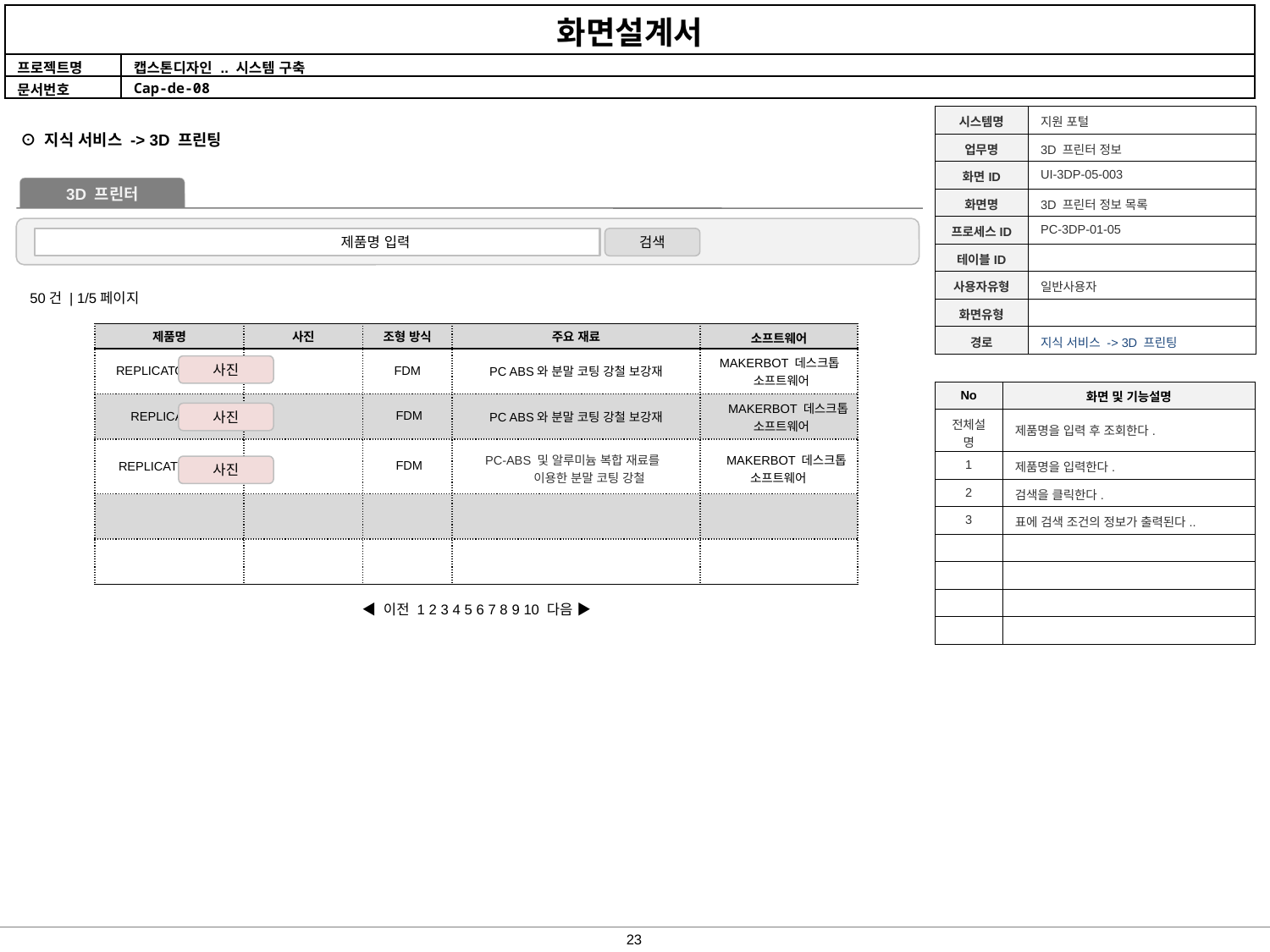

| 시스템명 | 지원 포털 |
| --- | --- |
| 업무명 | 3D 프린터 정보 |
| 화면ID | UI-3DP-05-003 |
| 화면명 | 3D 프린터 정보 목록 |
| 프로세스ID | PC-3DP-01-05 |
| 테이블ID |  |
| 사용자유형 | 일반사용자 |
| 화면유형 |  |
| 경로 | 지식 서비스 -> 3D 프린팅 |
⊙ 지식 서비스 -> 3D 프린팅
3D 프린터

검색
제품명 입력
50건 | 1/5페이지
| 제품명 | 사진 | 조형 방식 | 주요 재료 | 소프트웨어 |
| --- | --- | --- | --- | --- |
| REPLICATOR MINI |  | FDM | PC ABS와 분말 코팅 강철 보강재 | MAKERBOT 데스크톱 소프트웨어 |
| REPLICATOR |  | FDM | PC ABS와 분말 코팅 강철 보강재 | MAKERBOT 데스크톱 소프트웨어 |
| REPLICATOR Z18 |  | FDM | PC-ABS 및 알루미늄 복합 재료를 이용한 분말 코팅 강철 | MAKERBOT 데스크톱 소프트웨어 |
|  |  |  |  |  |
|  |  |  |  |  |
사진
| No | 화면 및 기능설명 |
| --- | --- |
| 전체설명 | 제품명을 입력 후 조회한다. |
| 1 | 제품명을 입력한다. |
| 2 | 검색을 클릭한다. |
| 3 | 표에 검색 조건의 정보가 출력된다.. |
|  |  |
|  |  |
|  |  |
|  |  |
사진
사진
◀ 이전 1 2 3 4 5 6 7 8 9 10 다음 ▶